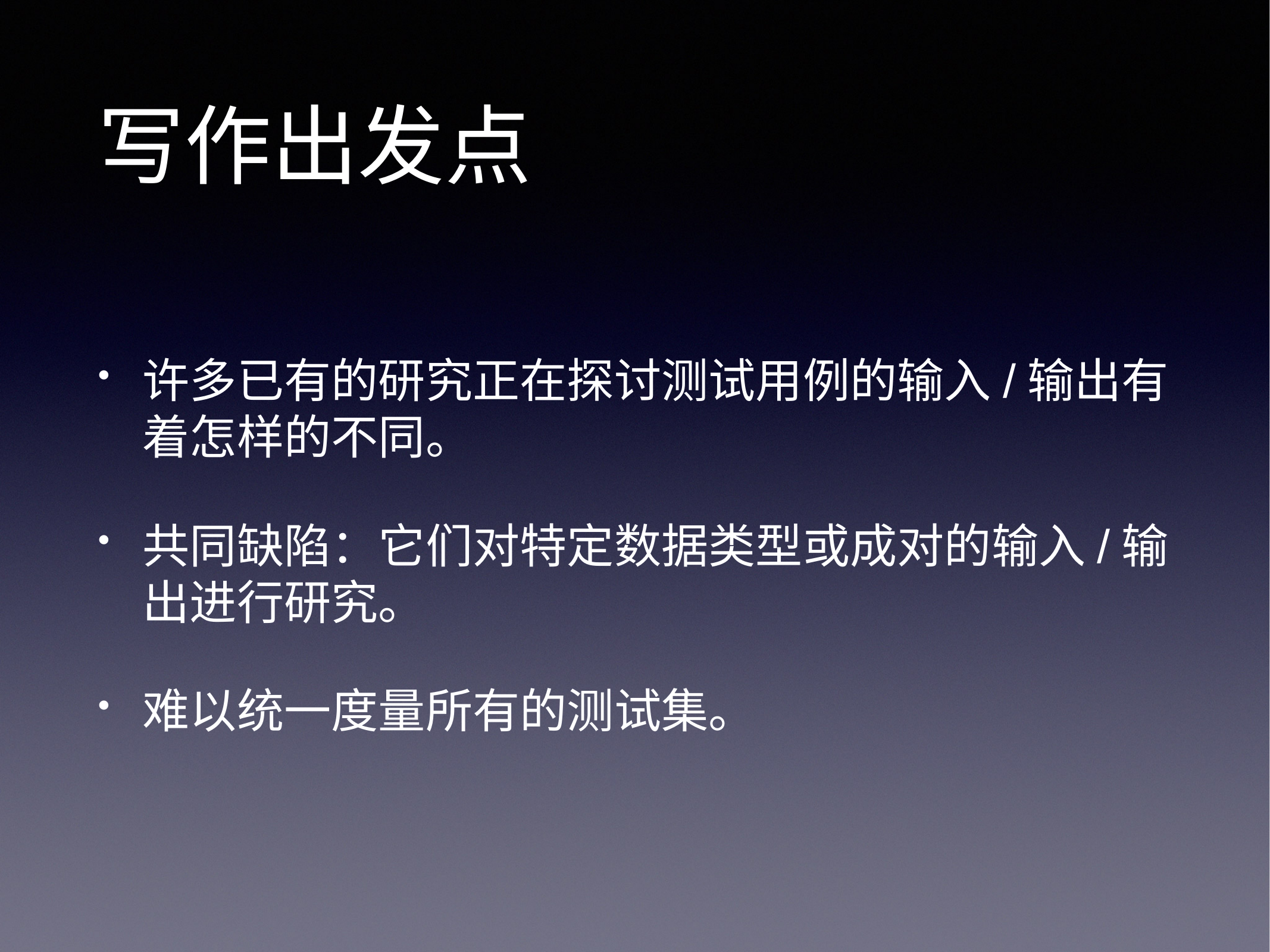

# 写作出发点
许多已有的研究正在探讨测试用例的输入/输出有着怎样的不同。
共同缺陷：它们对特定数据类型或成对的输入/输出进行研究。
难以统一度量所有的测试集。